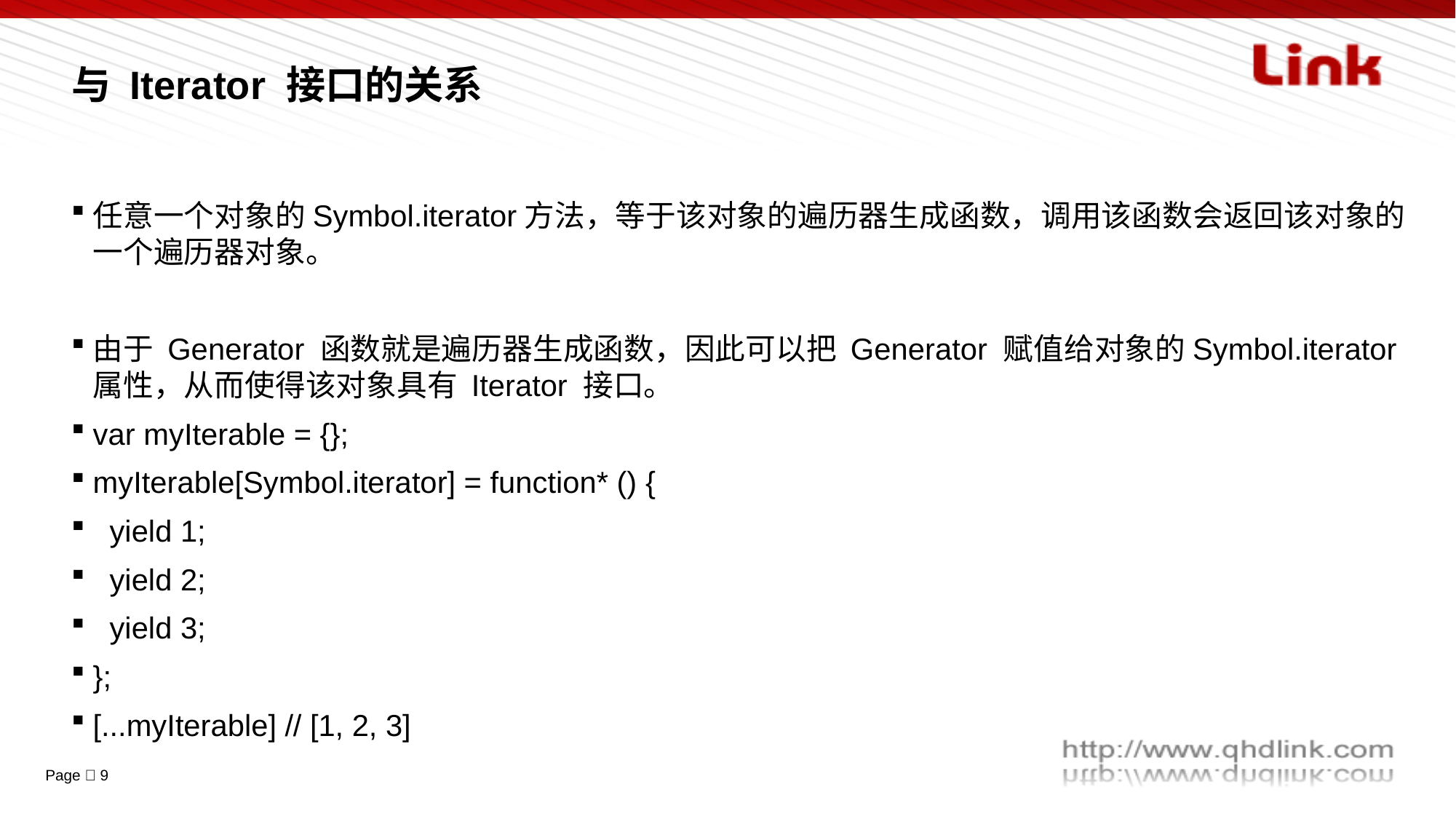

# 与 Iterator 接口的关系
任意一个对象的Symbol.iterator方法，等于该对象的遍历器生成函数，调用该函数会返回该对象的一个遍历器对象。

由于 Generator 函数就是遍历器生成函数，因此可以把 Generator 赋值给对象的Symbol.iterator属性，从而使得该对象具有 Iterator 接口。
var myIterable = {};
myIterable[Symbol.iterator] = function* () {
  yield 1;
  yield 2;
  yield 3;
};
[...myIterable] // [1, 2, 3]